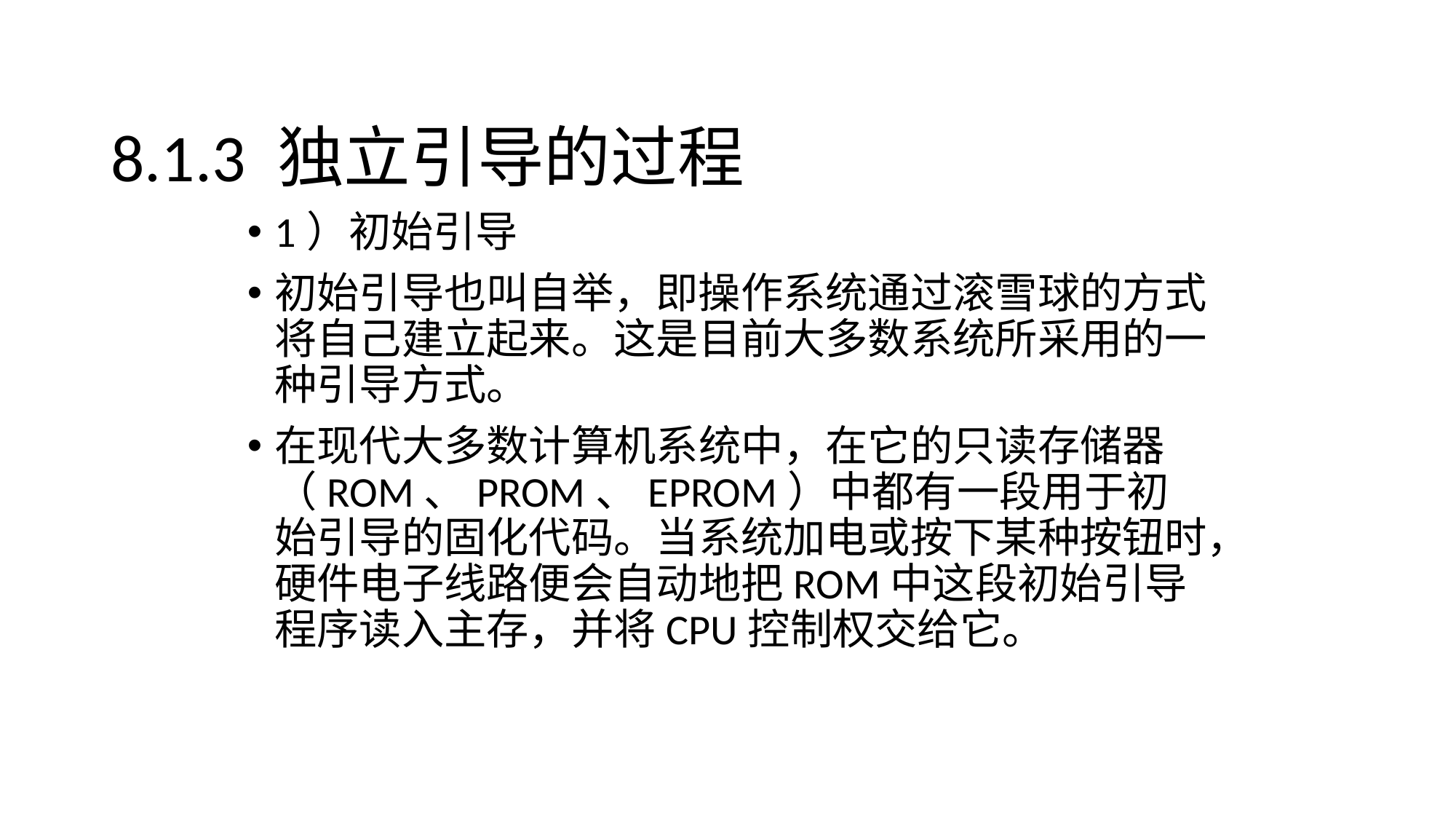

# 8.1.3 独立引导的过程
1）初始引导
初始引导也叫自举，即操作系统通过滚雪球的方式将自己建立起来。这是目前大多数系统所采用的一种引导方式。
在现代大多数计算机系统中，在它的只读存储器（ROM、PROM、EPROM）中都有一段用于初始引导的固化代码。当系统加电或按下某种按钮时，硬件电子线路便会自动地把ROM中这段初始引导程序读入主存，并将CPU控制权交给它。
8